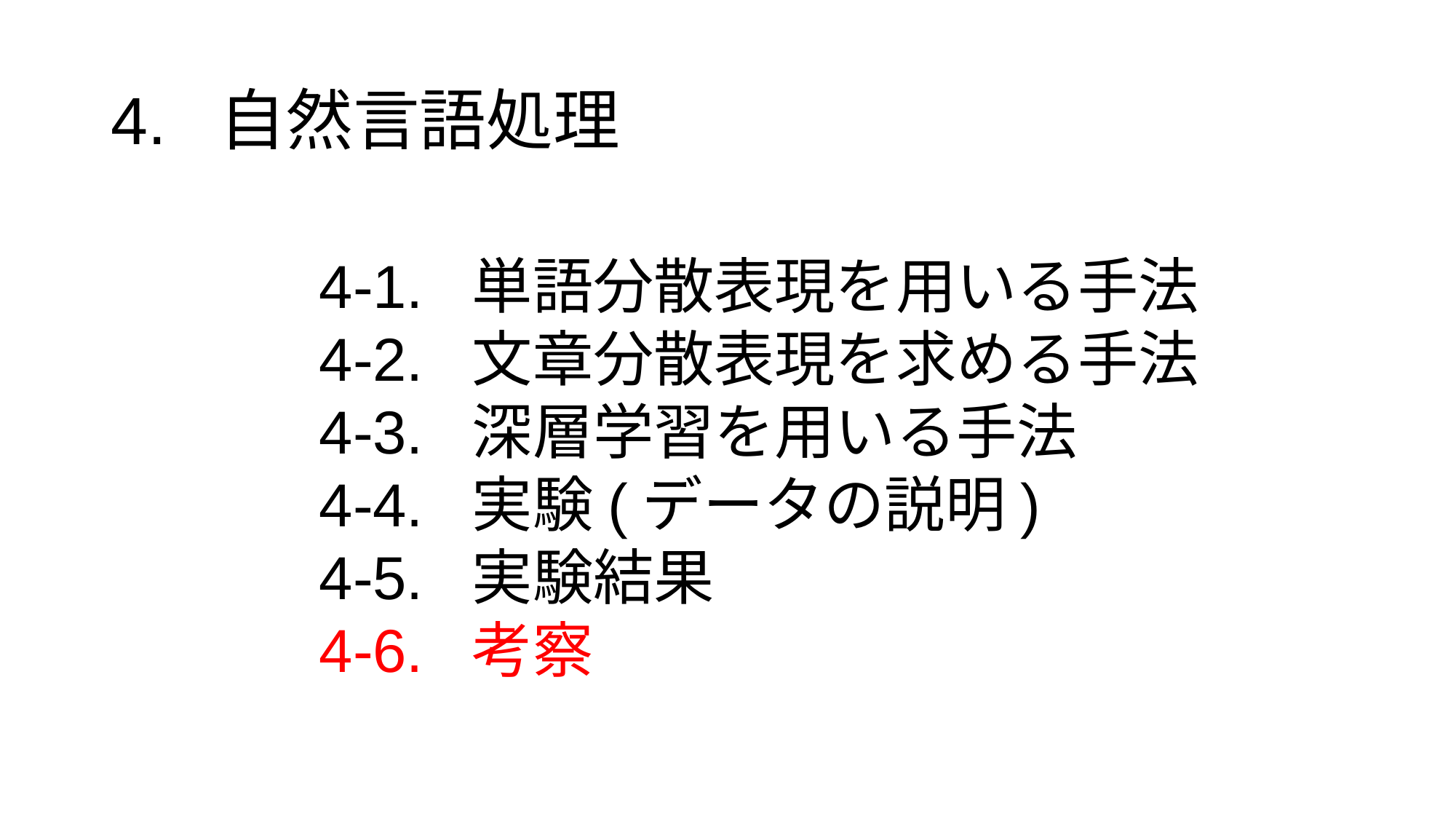

# 4.  自然言語処理
4-1.  単語分散表現を用いる手法
4-2.  文章分散表現を求める手法
4-3.  深層学習を用いる手法
4-4.  実験(データの説明)
4-5.  実験結果
4-6.  考察